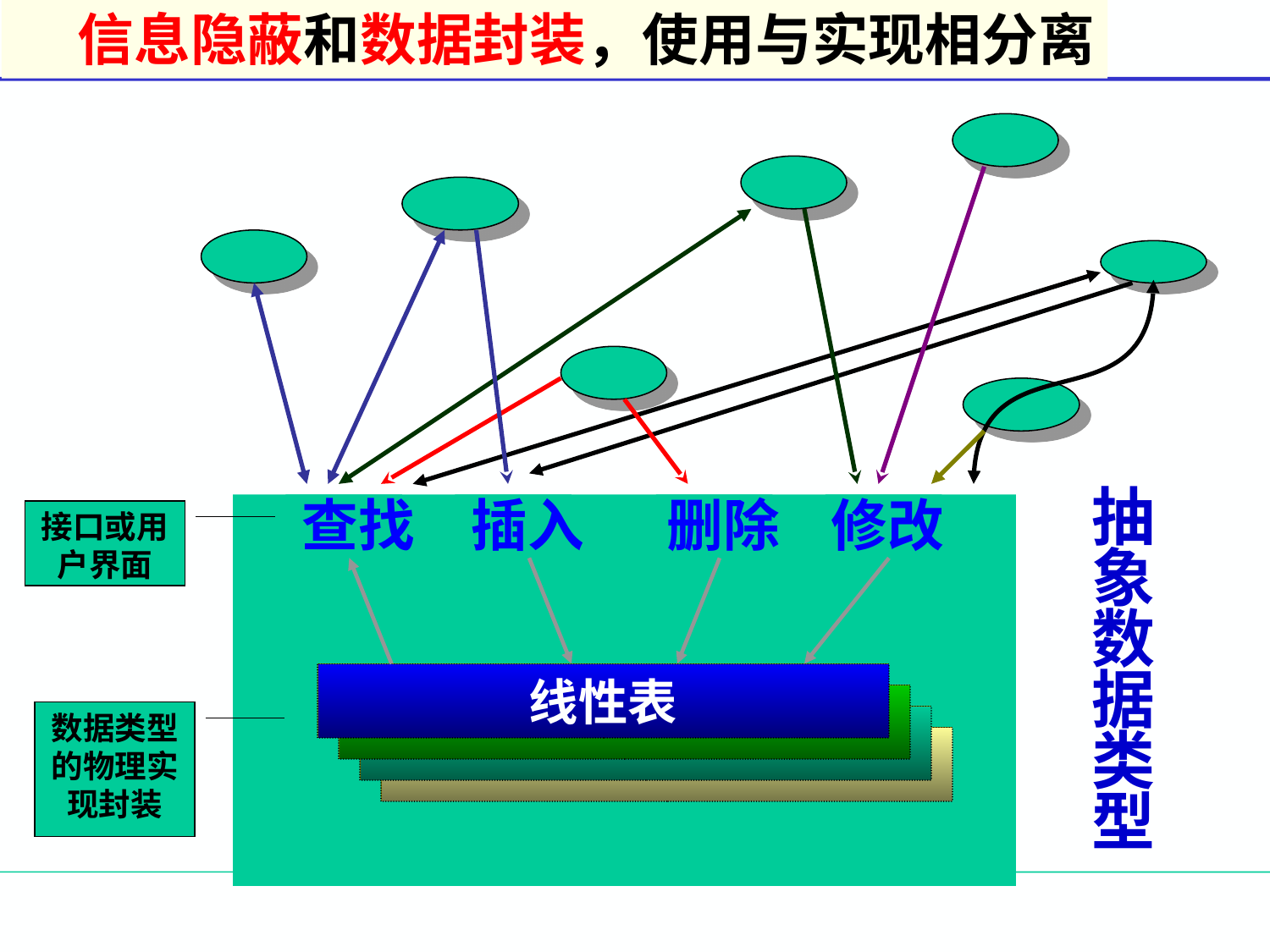

信息隐蔽和数据封装，使用与实现相分离

查找　插入　  删除    修改
抽象数据类型

接口或用户界面

线性表

数据类型的物理实现封装